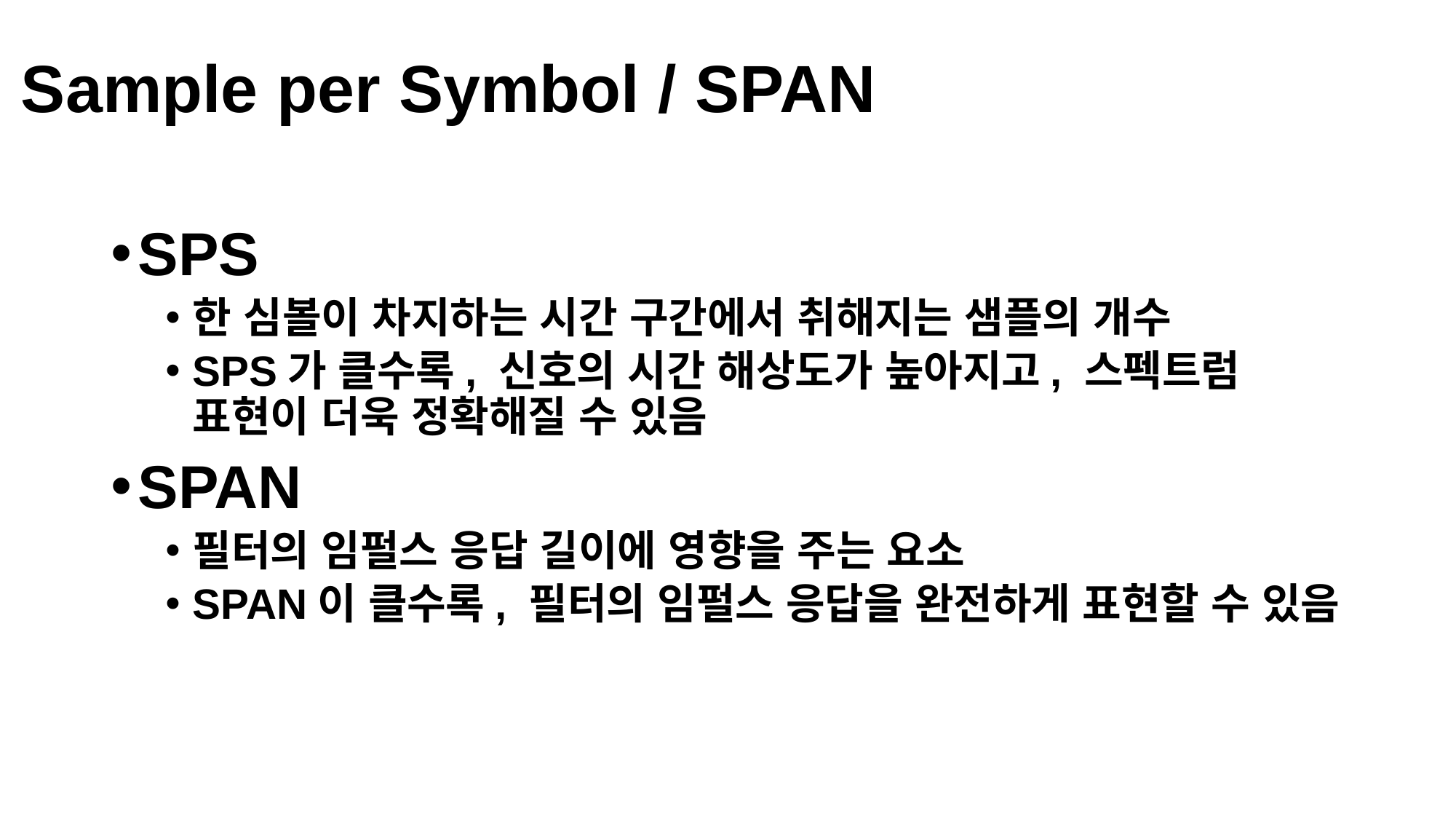

Sample per Symbol / SPAN
SPS
한 심볼이 차지하는 시간 구간에서 취해지는 샘플의 개수
SPS가 클수록, 신호의 시간 해상도가 높아지고, 스펙트럼 표현이 더욱 정확해질 수 있음
SPAN
필터의 임펄스 응답 길이에 영향을 주는 요소
SPAN이 클수록, 필터의 임펄스 응답을 완전하게 표현할 수 있음